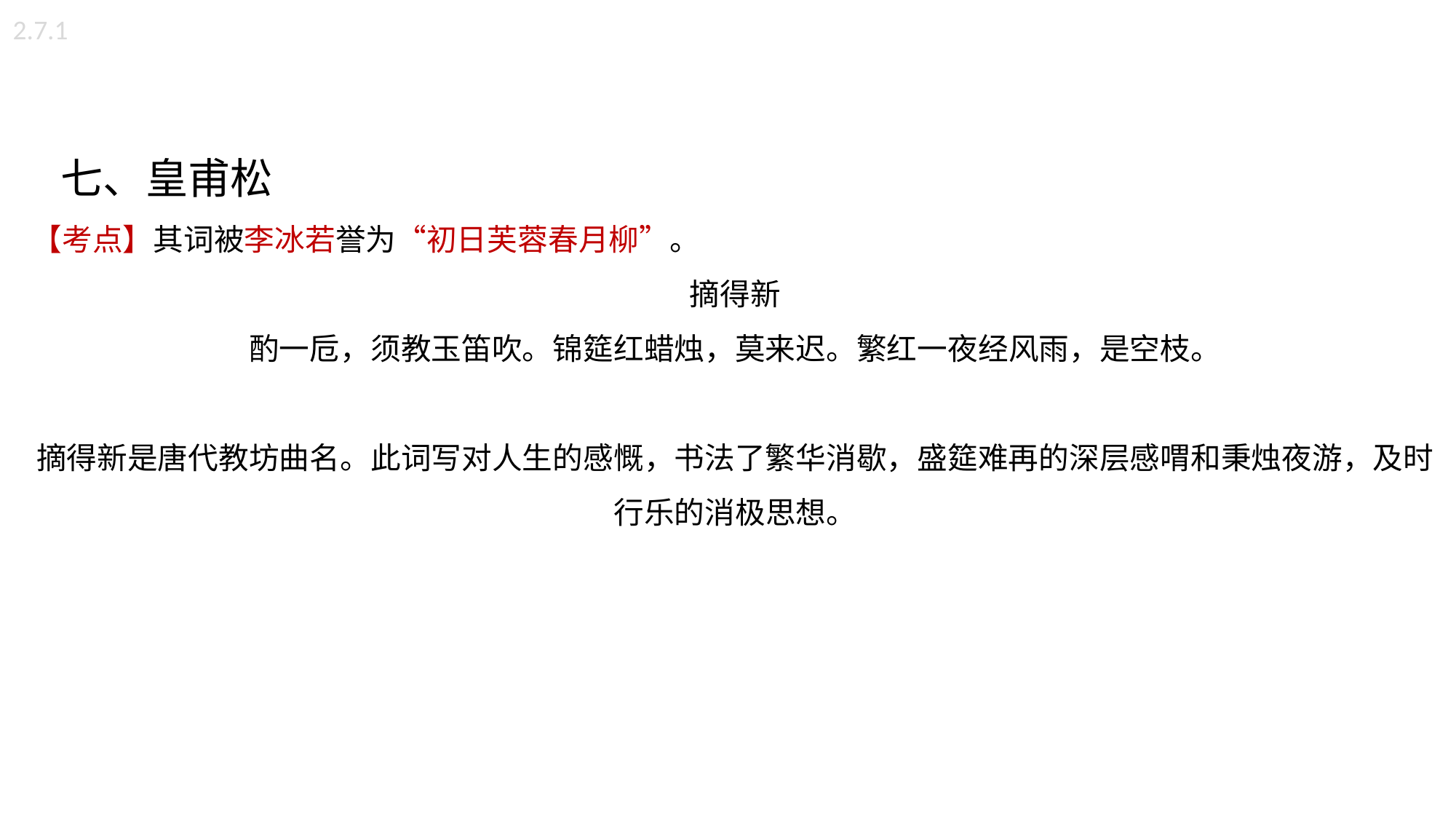

2.7.1
   七、皇甫松
【考点】其词被李冰若誉为“初日芙蓉春月柳”。
摘得新
酌一卮，须教玉笛吹。锦筵红蜡烛，莫来迟。繁红一夜经风雨，是空枝。

摘得新是唐代教坊曲名。此词写对人生的感慨，书法了繁华消歇，盛筵难再的深层感喟和秉烛夜游，及时行乐的消极思想。